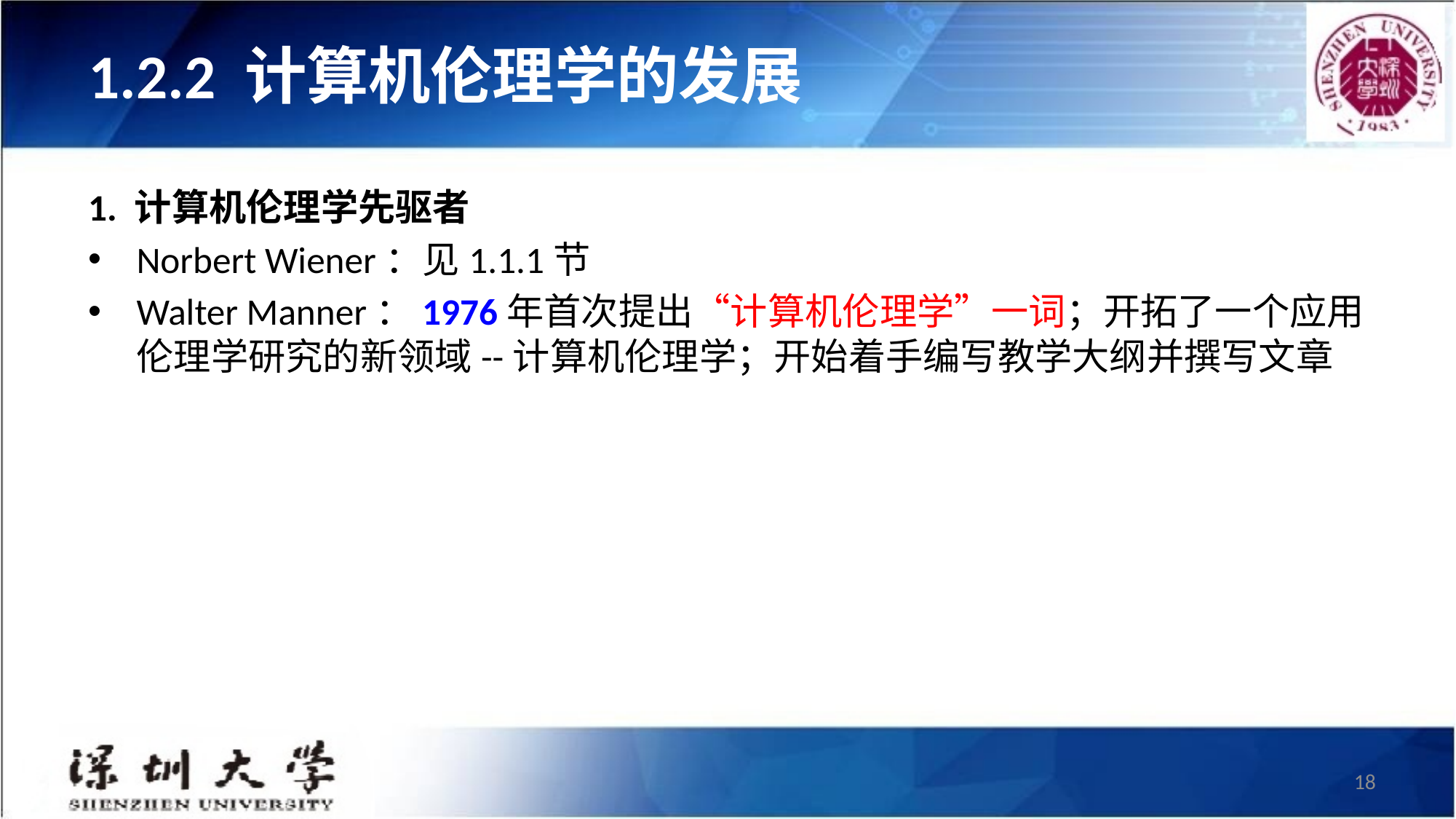

# 1.2.2 计算机伦理学的发展
1. 计算机伦理学先驱者
Norbert Wiener：见1.1.1节
Walter Manner：1976年首次提出“计算机伦理学”一词；开拓了一个应用伦理学研究的新领域--计算机伦理学；开始着手编写教学大纲并撰写文章

18